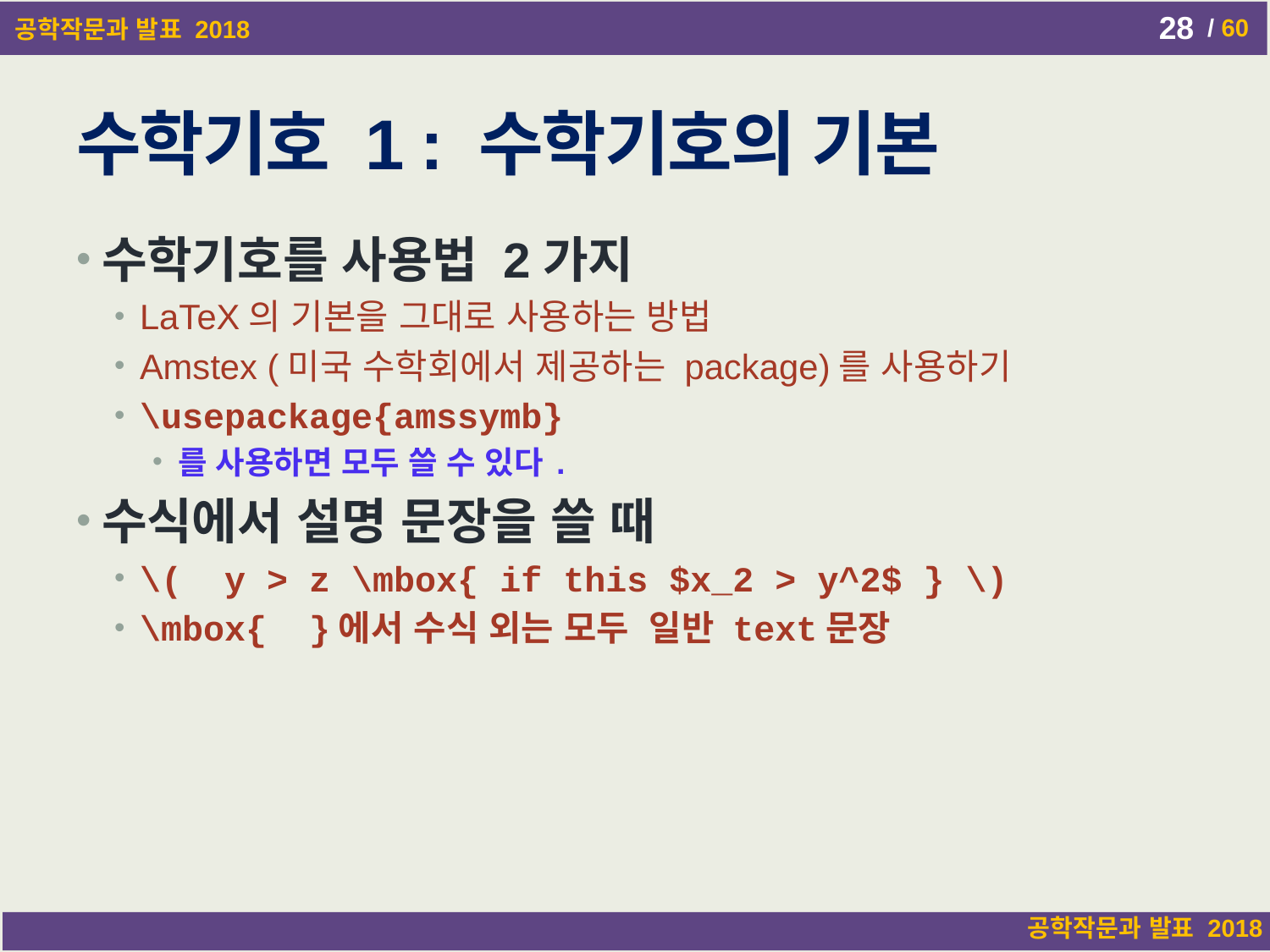

28
# 수학기호 1 : 수학기호의 기본
수학기호를 사용법 2가지
LaTeX의 기본을 그대로 사용하는 방법
Amstex (미국 수학회에서 제공하는 package)를 사용하기
\usepackage{amssymb}
를 사용하면 모두 쓸 수 있다.
수식에서 설명 문장을 쓸 때
\(  y > z \mbox{ if this $x_2 > y^2$ } \)
\mbox{  }에서 수식 외는 모두  일반 text문장